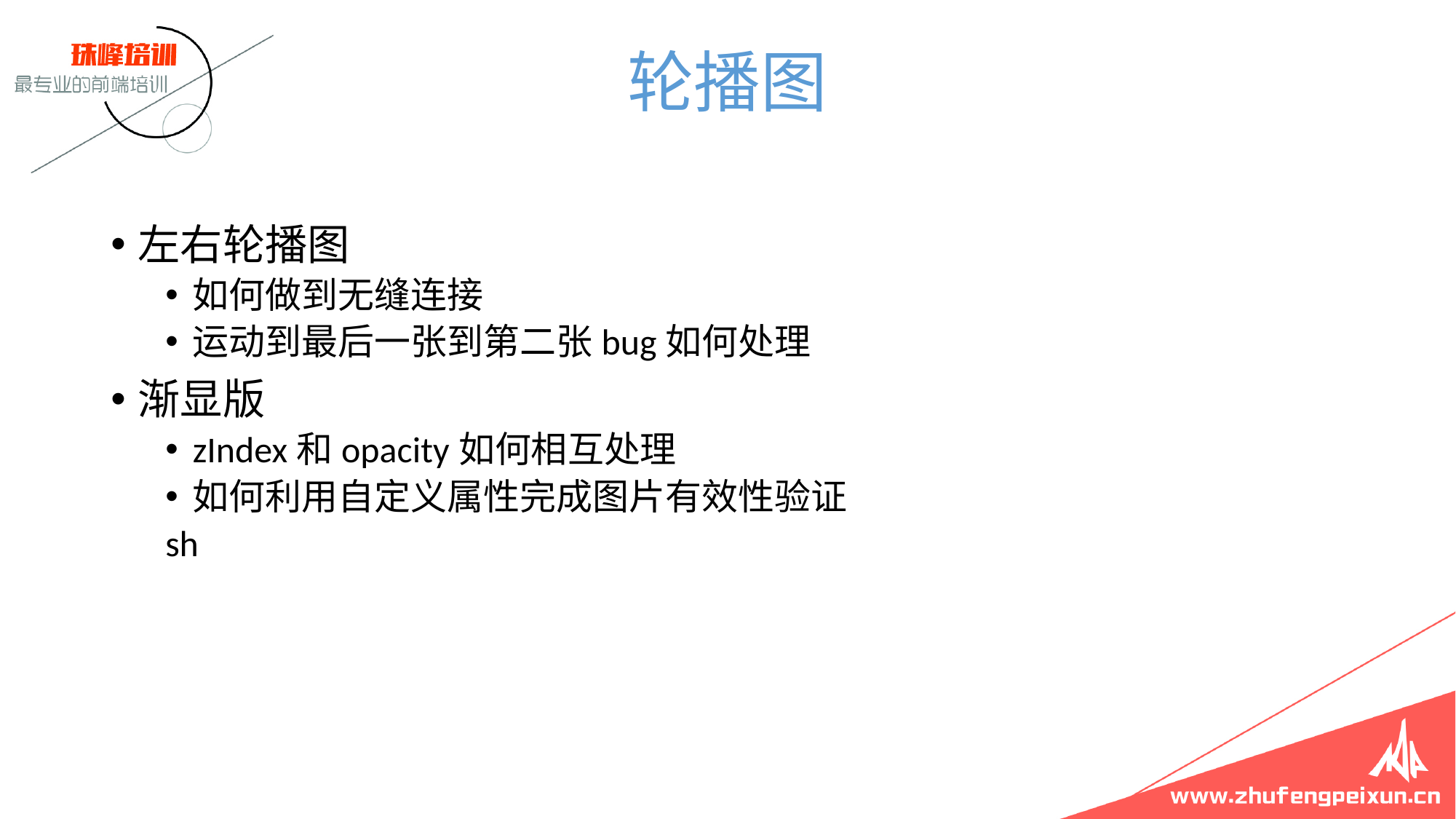

# 轮播图
左右轮播图
如何做到无缝连接
运动到最后一张到第二张bug如何处理
渐显版
zIndex和opacity如何相互处理
如何利用自定义属性完成图片有效性验证
sh